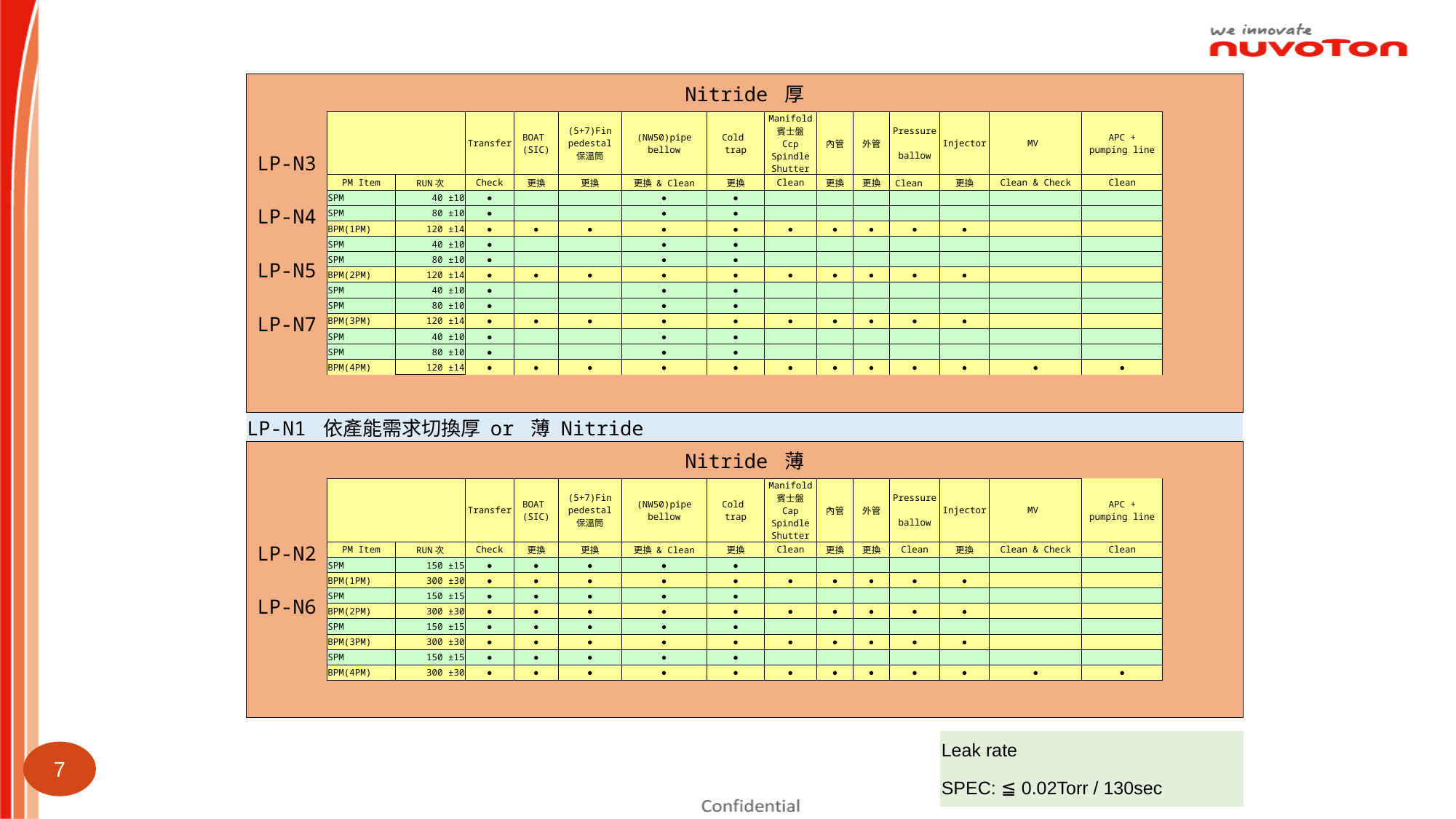

| Nitride 厚 |  |  |  |  |  |  |  |  |  |  |  |  |  |  |  |
| --- | --- | --- | --- | --- | --- | --- | --- | --- | --- | --- | --- | --- | --- | --- | --- |
| LP-N3 LP-N4 LP-N5 LP-N7 |  |  | Transfer | BOAT (SIC) | (5+7)Fin pedestal 保溫筒 | (NW50)pipe bellow | Cold trap | Manifold 賓士盤 Ccp Spindle Shutter | 內管 | 外管 | Pressure ballow | Injector | MV | APC + pumping line |  |
|  | PM Item | RUN次 | Check | 更換 | 更換 | 更換 & Clean | 更換 | Clean | 更換 | 更換 | Clean | 更換 | Clean & Check | Clean |  |
|  | SPM | 40 ±10 | ● |  |  | ● | ● |  |  |  |  |  |  |  |  |
|  | SPM | 80 ±10 | ● |  |  | ● | ● |  |  |  |  |  |  |  |  |
|  | BPM(1PM) | 120 ±14 | ● | ● | ● | ● | ● | ● | ● | ● | ● | ● |  |  |  |
|  | SPM | 40 ±10 | ● |  |  | ● | ● |  |  |  |  |  |  |  |  |
|  | SPM | 80 ±10 | ● |  |  | ● | ● |  |  |  |  |  |  |  |  |
|  | BPM(2PM) | 120 ±14 | ● | ● | ● | ● | ● | ● | ● | ● | ● | ● |  |  |  |
|  | SPM | 40 ±10 | ● |  |  | ● | ● |  |  |  |  |  |  |  |  |
|  | SPM | 80 ±10 | ● |  |  | ● | ● |  |  |  |  |  |  |  |  |
|  | BPM(3PM) | 120 ±14 | ● | ● | ● | ● | ● | ● | ● | ● | ● | ● |  |  |  |
|  | SPM | 40 ±10 | ● |  |  | ● | ● |  |  |  |  |  |  |  |  |
|  | SPM | 80 ±10 | ● |  |  | ● | ● |  |  |  |  |  |  |  |  |
|  | BPM(4PM) | 120 ±14 | ● | ● | ● | ● | ● | ● | ● | ● | ● | ● | ● | ● |  |
|  |  |  |  |  |  |  |  |  |  |  |  |  |  |  |  |
| LP-N1 依產能需求切換厚 or 薄 Nitride |  |  |  |  |  |  |  |  |  |  |  |  |  |  |  |
| Nitride 薄 |  |  |  |  |  |  |  |  |  |  |  |  |  |  |  |
| LP-N2 LP-N6 |  |  | Transfer | BOAT (SIC) | (5+7)Fin pedestal 保溫筒 | (NW50)pipe bellow | Cold trap | Manifold 賓士盤 Cap Spindle Shutter | 內管 | 外管 | Pressure ballow | Injector | MV | APC + pumping line |  |
|  | PM Item | RUN次 | Check | 更換 | 更換 | 更換 & Clean | 更換 | Clean | 更換 | 更換 | Clean | 更換 | Clean & Check | Clean |  |
|  | SPM | 150 ±15 | ● | ● | ● | ● | ● |  |  |  |  |  |  |  |  |
|  | BPM(1PM) | 300 ±30 | ● | ● | ● | ● | ● | ● | ● | ● | ● | ● |  |  |  |
|  | SPM | 150 ±15 | ● | ● | ● | ● | ● |  |  |  |  |  |  |  |  |
|  | BPM(2PM) | 300 ±30 | ● | ● | ● | ● | ● | ● | ● | ● | ● | ● |  |  |  |
|  | SPM | 150 ±15 | ● | ● | ● | ● | ● |  |  |  |  |  |  |  |  |
|  | BPM(3PM) | 300 ±30 | ● | ● | ● | ● | ● | ● | ● | ● | ● | ● |  |  |  |
|  | SPM | 150 ±15 | ● | ● | ● | ● | ● |  |  |  |  |  |  |  |  |
|  | BPM(4PM) | 300 ±30 | ● | ● | ● | ● | ● | ● | ● | ● | ● | ● | ● | ● |  |
|  |  |  |  |  |  |  |  |  |  |  |  |  |  |  |  |
| Leak rate |
| --- |
| SPEC: ≦ 0.02Torr / 130sec |
7